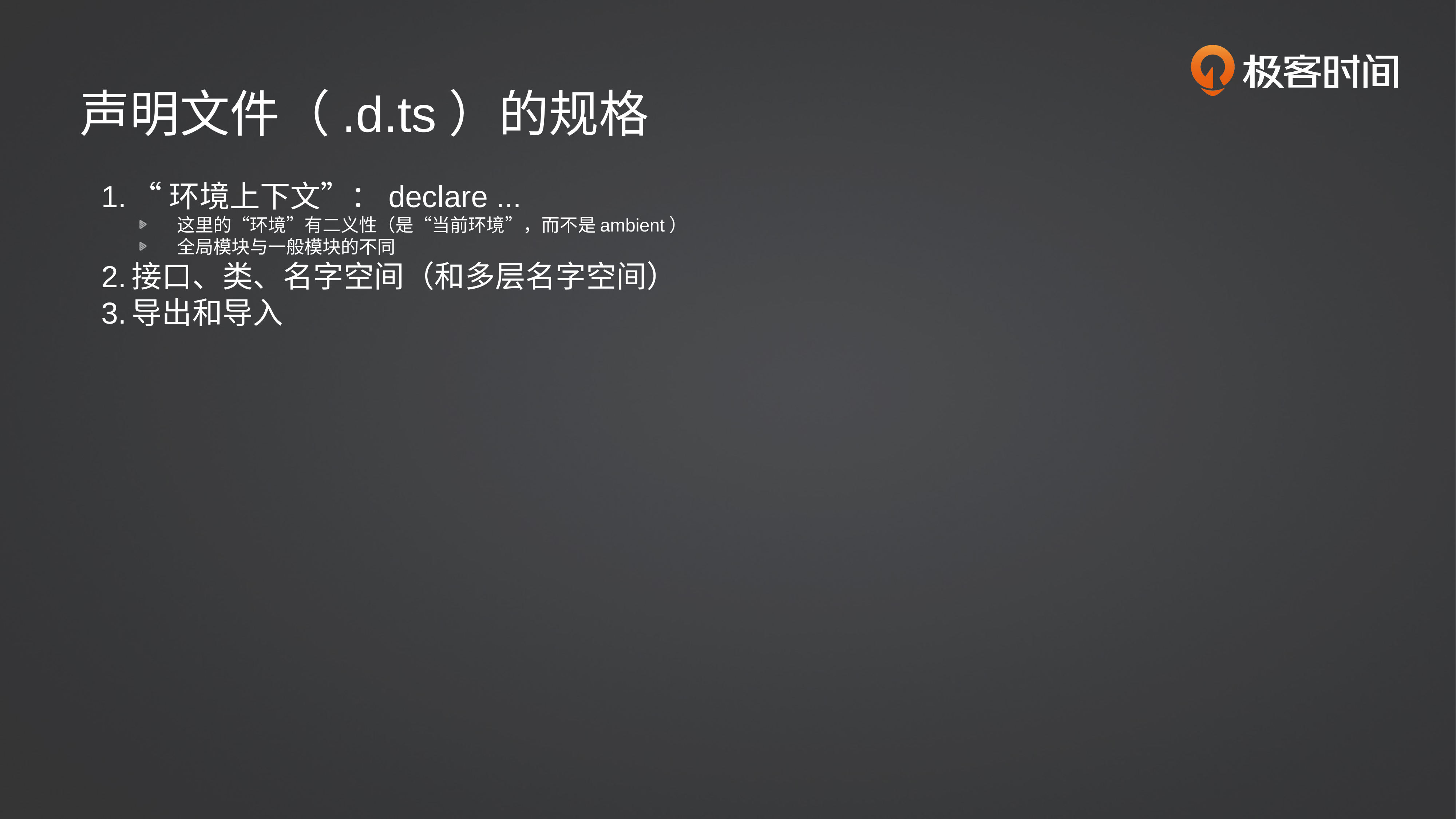

声明文件（.d.ts）的规格
“环境上下文”：declare ...
这里的“环境”有二义性（是“当前环境”，而不是ambient）
全局模块与一般模块的不同
接口、类、名字空间（和多层名字空间）
导出和导入